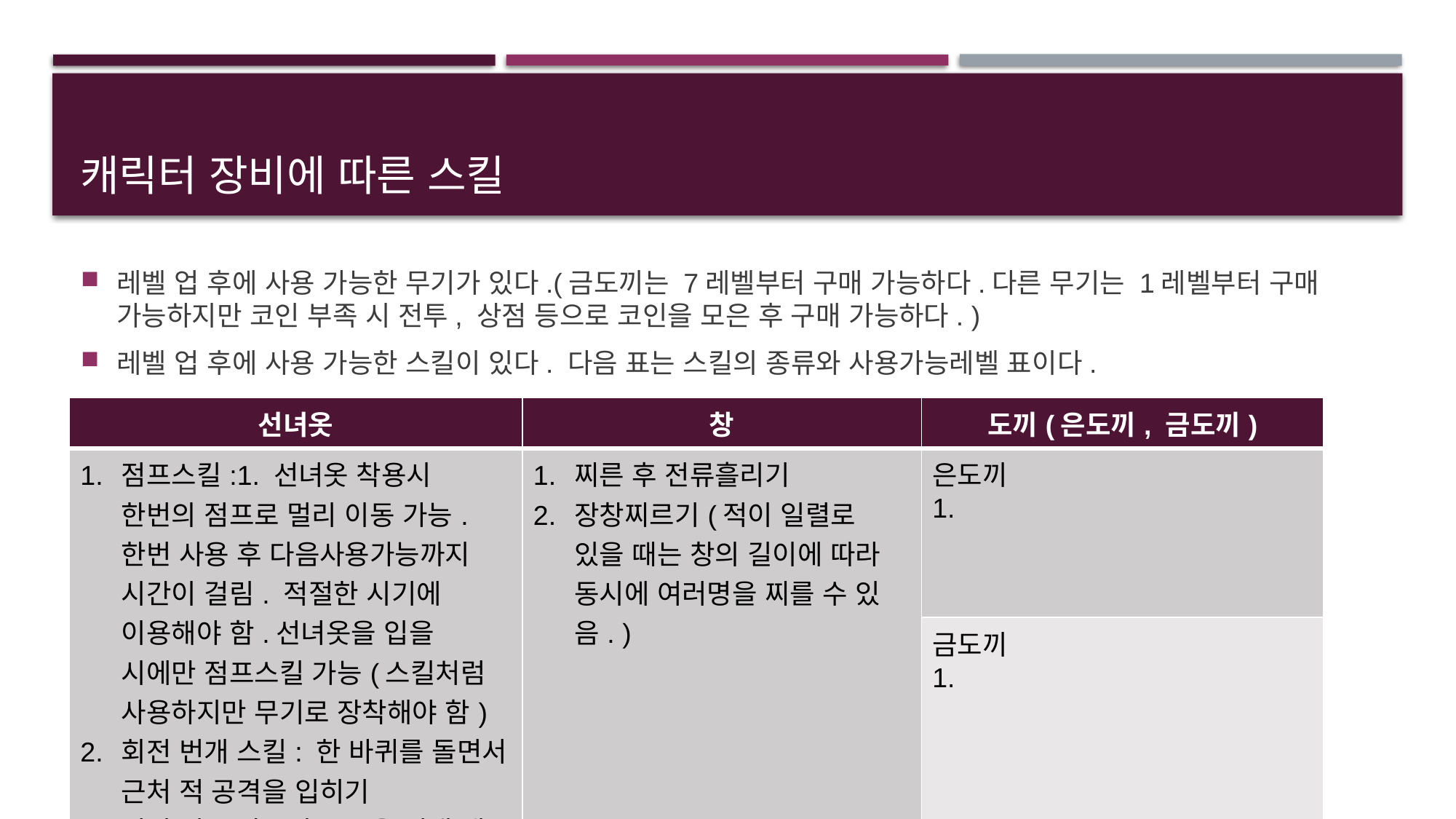

# 캐릭터 장비에 따른 스킬
레벨 업 후에 사용 가능한 무기가 있다.(금도끼는 7레벨부터 구매 가능하다.다른 무기는 1레벨부터 구매 가능하지만 코인 부족 시 전투, 상점 등으로 코인을 모은 후 구매 가능하다. )
레벨 업 후에 사용 가능한 스킬이 있다. 다음 표는 스킬의 종류와 사용가능레벨 표이다.

| 선녀옷 | 창 | 도끼(은도끼, 금도끼) |
| --- | --- | --- |
| 점프스킬:1. 선녀옷 착용시 한번의 점프로 멀리 이동 가능. 한번 사용 후 다음사용가능까지 시간이 걸림. 적절한 시기에 이용해야 함.선녀옷을 입을 시에만 점프스킬 가능(스킬처럼 사용하지만 무기로 장착해야 함) 회전 번개 스킬: 한 바퀴를 돌면서 근처 적 공격을 입히기 적이 있는 장소의 부분을 선택 해 번개공격 시전 | 찌른 후 전류흘리기 장창찌르기(적이 일렬로 있을 때는 창의 길이에 따라 동시에 여러명을 찌를 수 있음. ) | 은도끼 1. |
|  |  | 금도끼 1. |